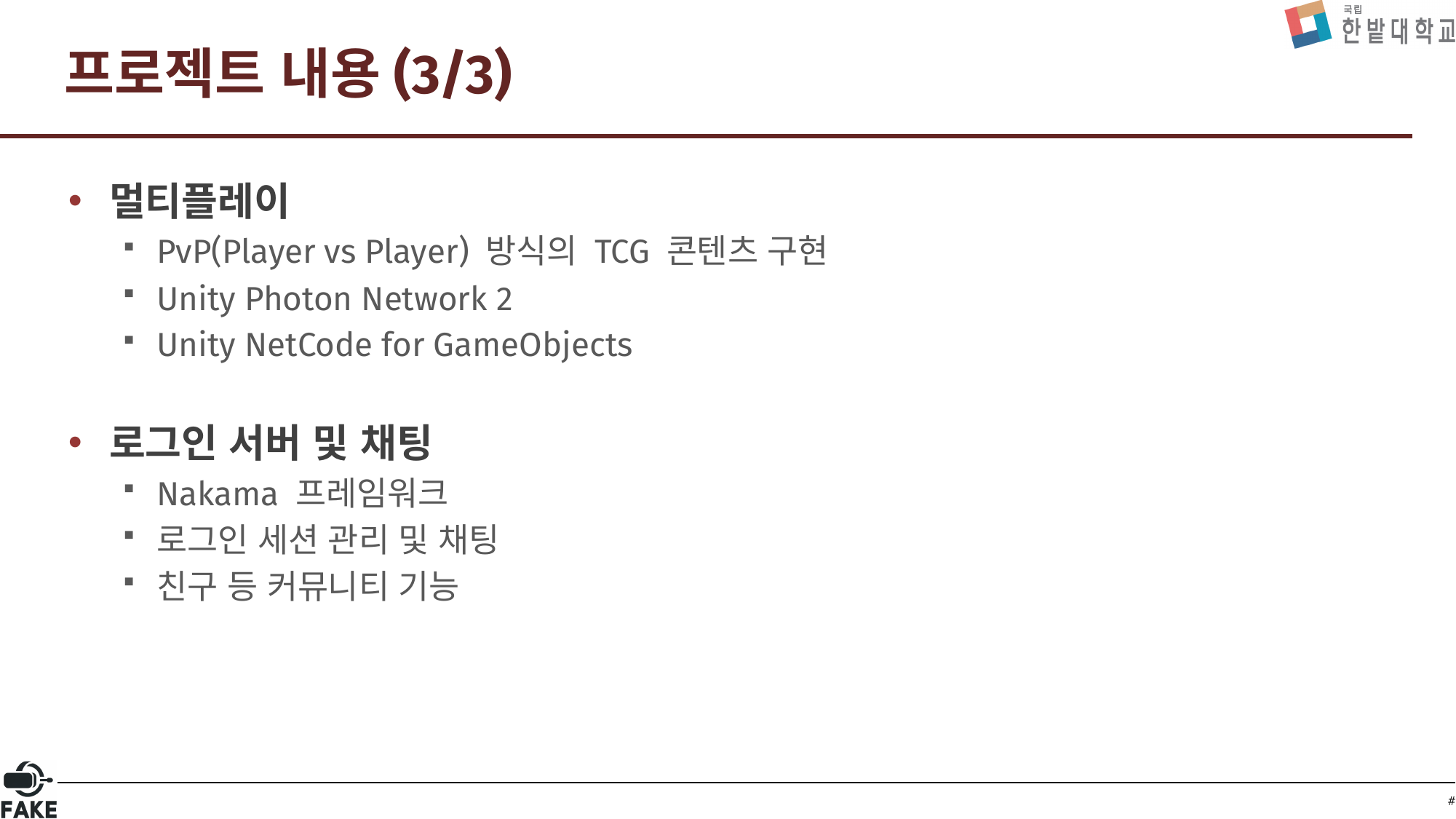

# 프로젝트 내용(3/3)
멀티플레이
PvP(Player vs Player) 방식의 TCG 콘텐츠 구현
Unity Photon Network 2
Unity NetCode for GameObjects

로그인 서버 및 채팅
Nakama 프레임워크
로그인 세션 관리 및 채팅
친구 등 커뮤니티 기능